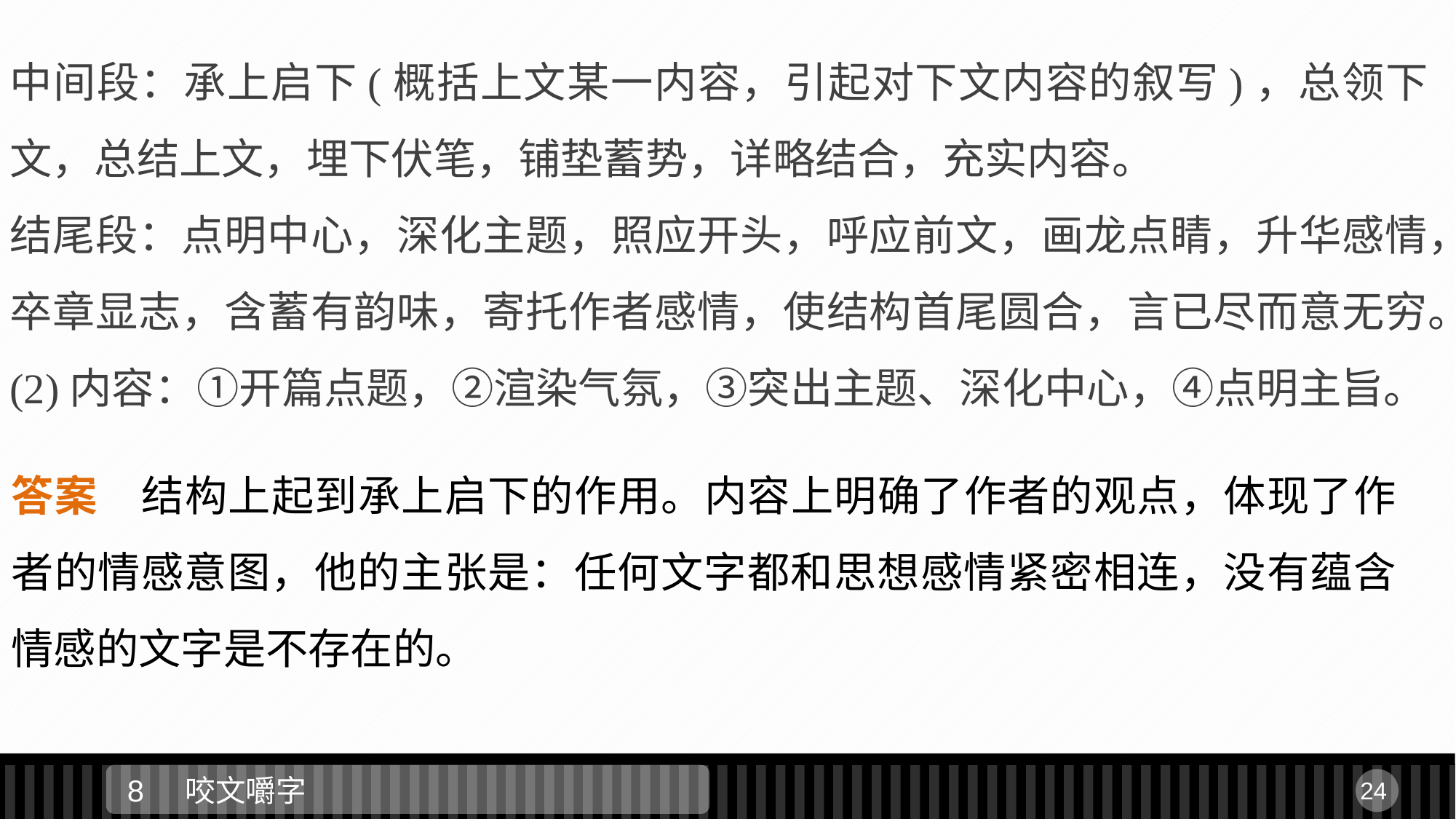

中间段：承上启下(概括上文某一内容，引起对下文内容的叙写)，总领下文，总结上文，埋下伏笔，铺垫蓄势，详略结合，充实内容。
结尾段：点明中心，深化主题，照应开头，呼应前文，画龙点睛，升华感情，卒章显志，含蓄有韵味，寄托作者感情，使结构首尾圆合，言已尽而意无穷。
(2)内容：①开篇点题，②渲染气氛，③突出主题、深化中心，④点明主旨。
答案　结构上起到承上启下的作用。内容上明确了作者的观点，体现了作者的情感意图，他的主张是：任何文字都和思想感情紧密相连，没有蕴含情感的文字是不存在的。